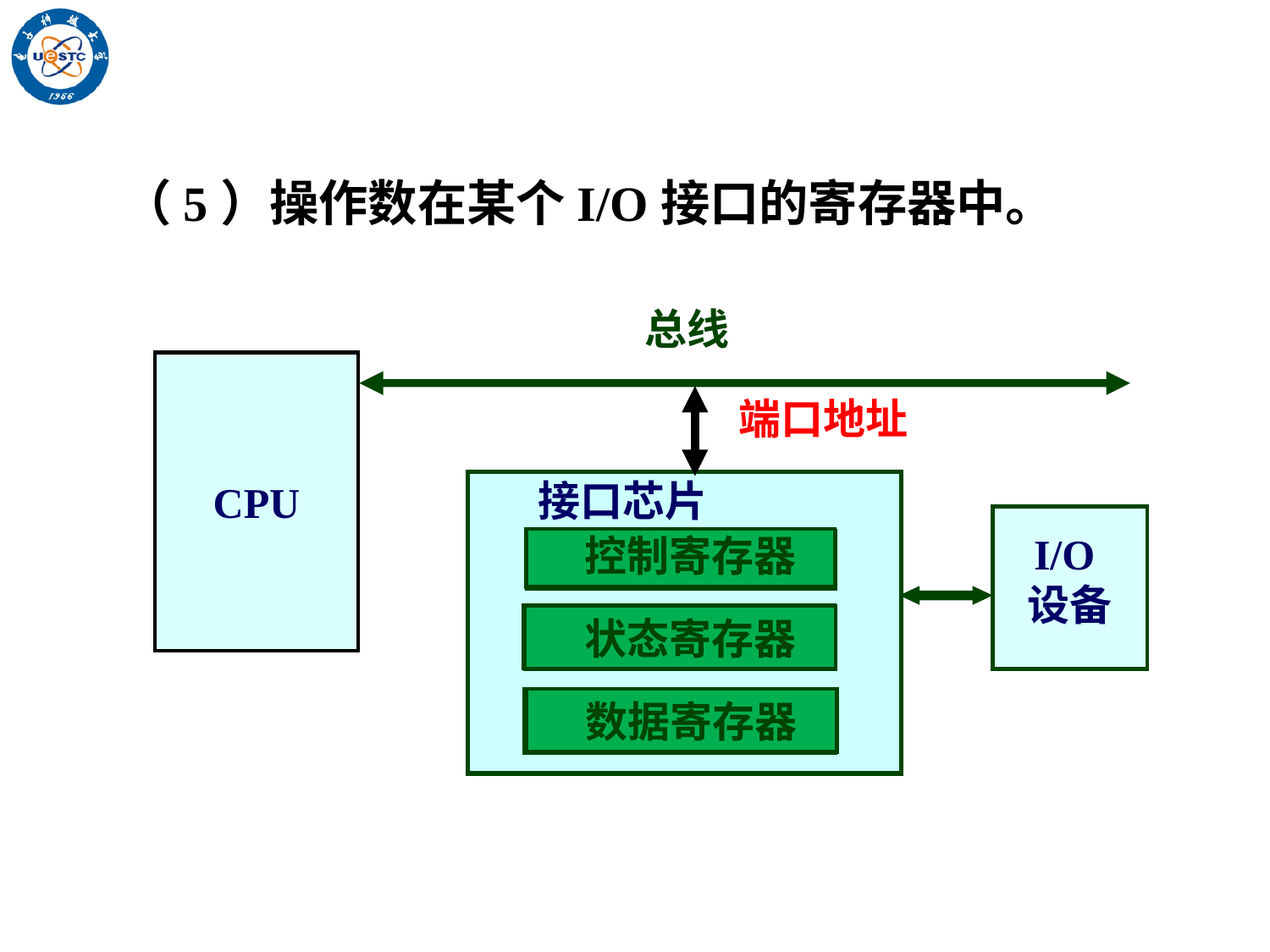

（5）操作数在某个I/O接口的寄存器中。
 总线

CPU

     接口芯片

 控制寄存器
 状态寄存器
I/O
设备

 数据寄存器
端口地址
 控制寄存器
 状态寄存器
 数据寄存器